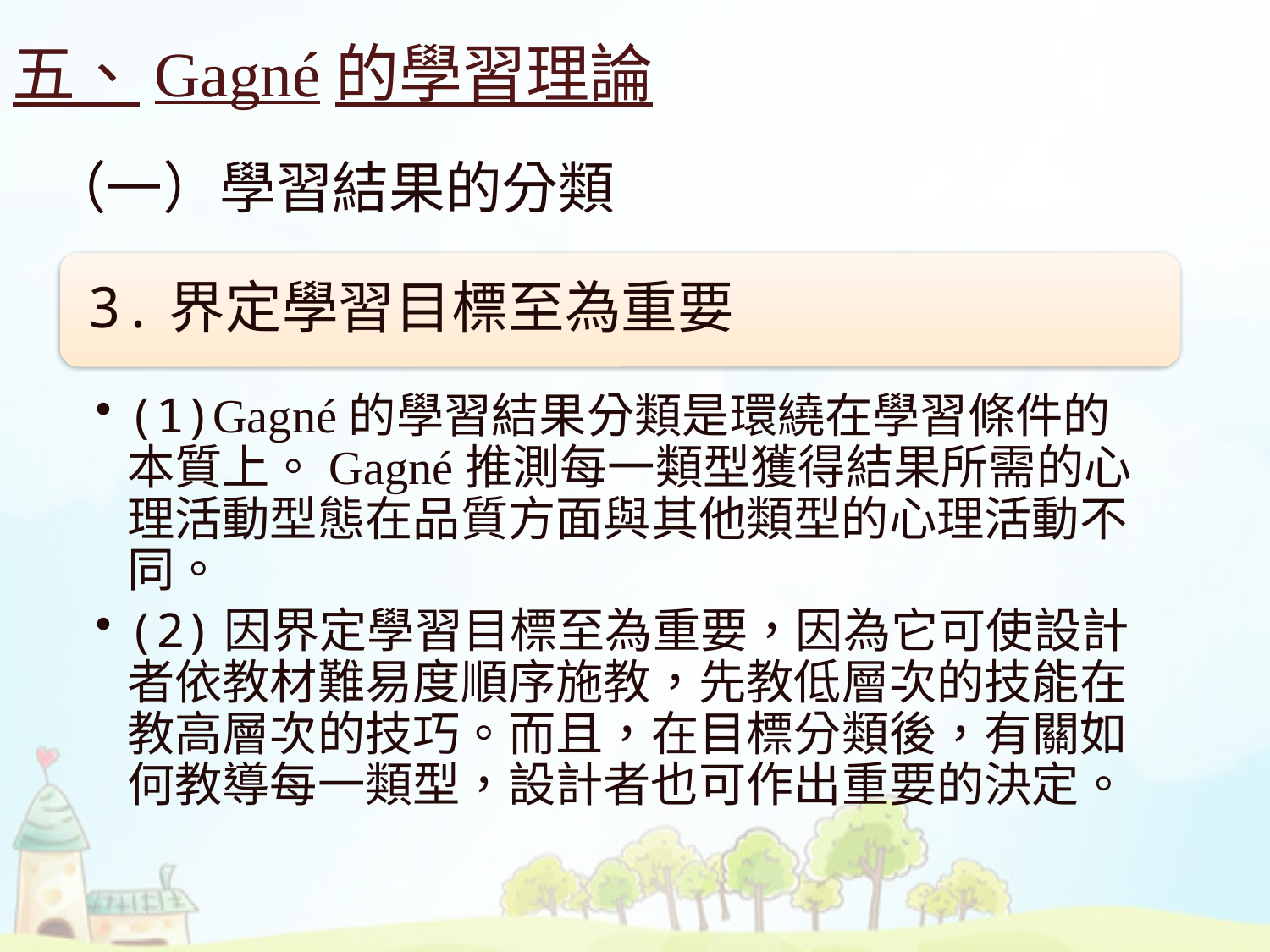

五、Gagné的學習理論
（一）學習結果的分類
3.界定學習目標至為重要
(1)Gagné的學習結果分類是環繞在學習條件的本質上。Gagné推測每一類型獲得結果所需的心理活動型態在品質方面與其他類型的心理活動不同。
(2)因界定學習目標至為重要，因為它可使設計者依教材難易度順序施教，先教低層次的技能在教高層次的技巧。而且，在目標分類後，有關如何教導每一類型，設計者也可作出重要的決定。